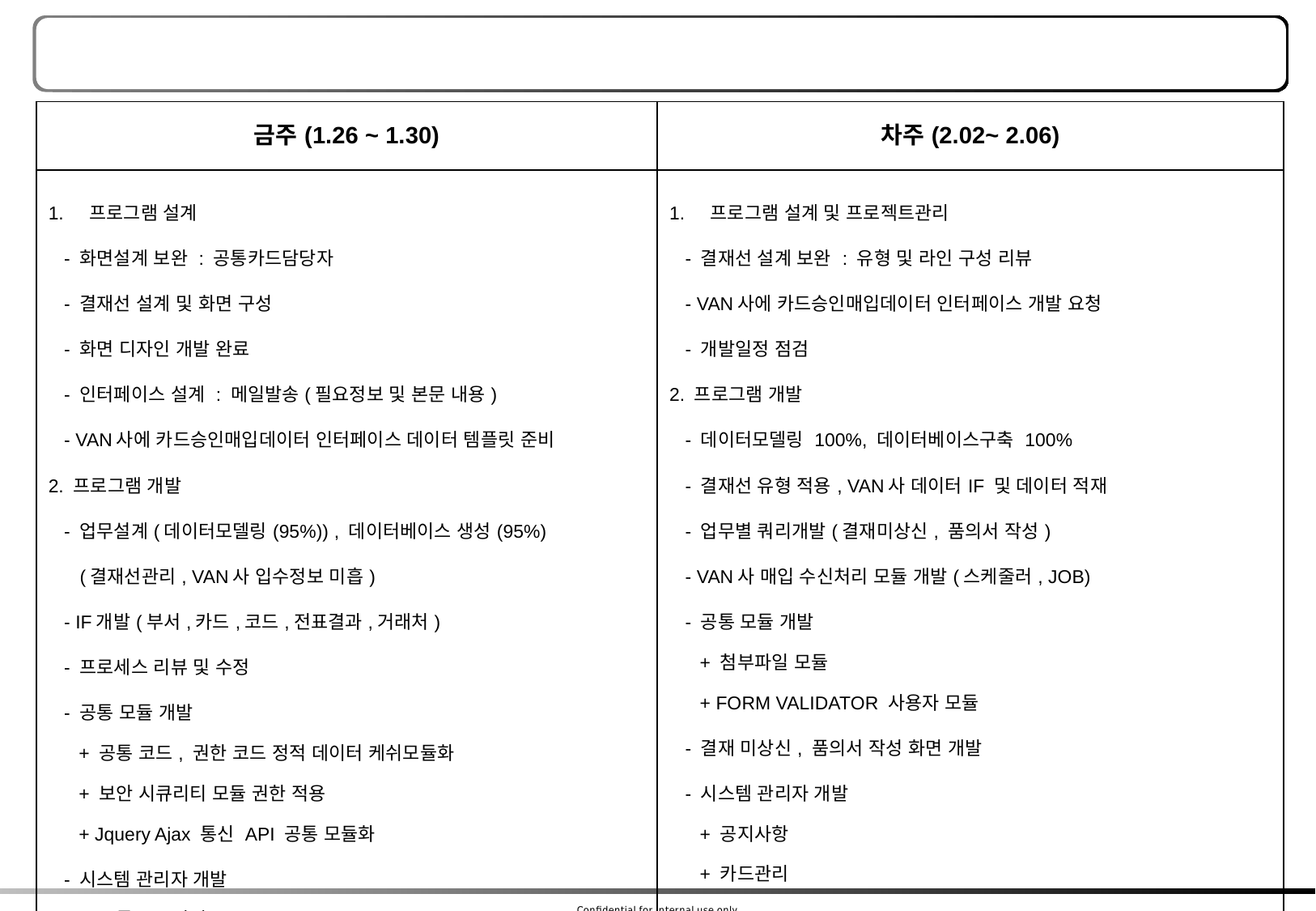

| 금주(1.26 ~ 1.30) | 차주(2.02~ 2.06) |
| --- | --- |
| 프로그램 설계 - 화면설계 보완 : 공통카드담당자 - 결재선 설계 및 화면 구성 - 화면 디자인 개발 완료 - 인터페이스 설계 : 메일발송(필요정보 및 본문 내용) - VAN사에 카드승인매입데이터 인터페이스 데이터 템플릿 준비 2. 프로그램 개발 - 업무설계(데이터모델링(95%)) , 데이터베이스 생성(95%) (결재선관리, VAN사 입수정보 미흡) - IF개발(부서,카드,코드,전표결과,거래처) - 프로세스 리뷰 및 수정 - 공통 모듈 개발 + 공통 코드, 권한 코드 정적 데이터 케쉬모듈화 + 보안 시큐리티 모듈 권한 적용 + Jquery Ajax 통신 API 공통 모듈화 - 시스템 관리자 개발 + 공통코드 관리(90%) + 메뉴관리 (80%) + 권한관리 (80%) | 프로그램 설계 및 프로젝트관리 - 결재선 설계 보완 : 유형 및 라인 구성 리뷰 - VAN사에 카드승인매입데이터 인터페이스 개발 요청 - 개발일정 점검 2. 프로그램 개발 - 데이터모델링 100%, 데이터베이스구축 100% - 결재선 유형 적용, VAN사 데이터IF 및 데이터 적재 - 업무별 쿼리개발(결재미상신, 품의서 작성) - VAN사 매입 수신처리 모듈 개발(스케줄러, JOB) - 공통 모듈 개발 + 첨부파일 모듈 + FORM VALIDATOR 사용자 모듈 - 결재 미상신, 품의서 작성 화면 개발 - 시스템 관리자 개발 + 공지사항 + 카드관리 |